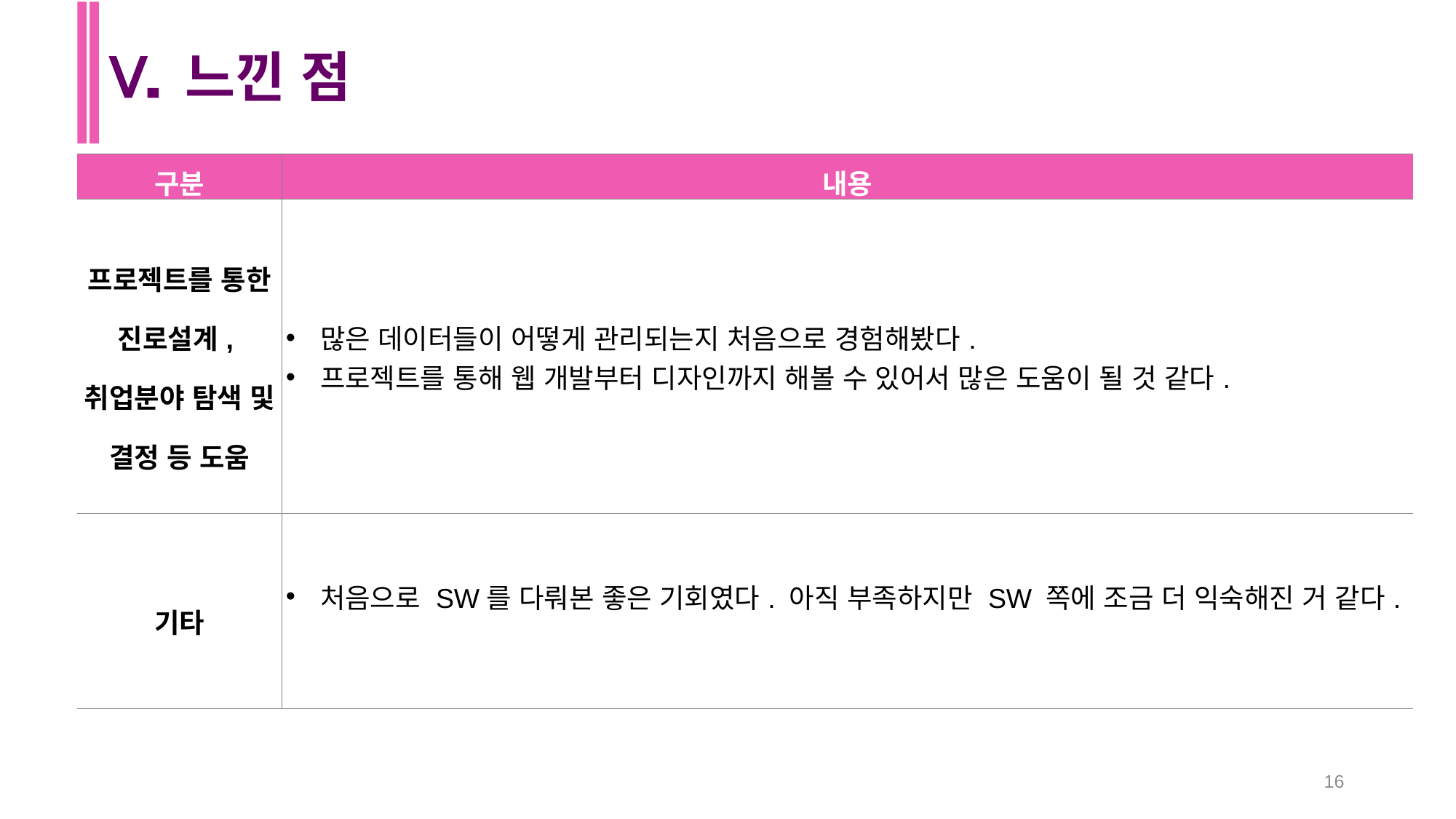

Ⅴ. 느낀 점
| 구분 | 내용 |
| --- | --- |
| 프로젝트를 통한 진로설계, 취업분야 탐색 및 결정 등 도움 | 많은 데이터들이 어떻게 관리되는지 처음으로 경험해봤다. 프로젝트를 통해 웹 개발부터 디자인까지 해볼 수 있어서 많은 도움이 될 것 같다. |
| 기타 | 처음으로 SW를 다뤄본 좋은 기회였다. 아직 부족하지만 SW 쪽에 조금 더 익숙해진 거 같다. |
16